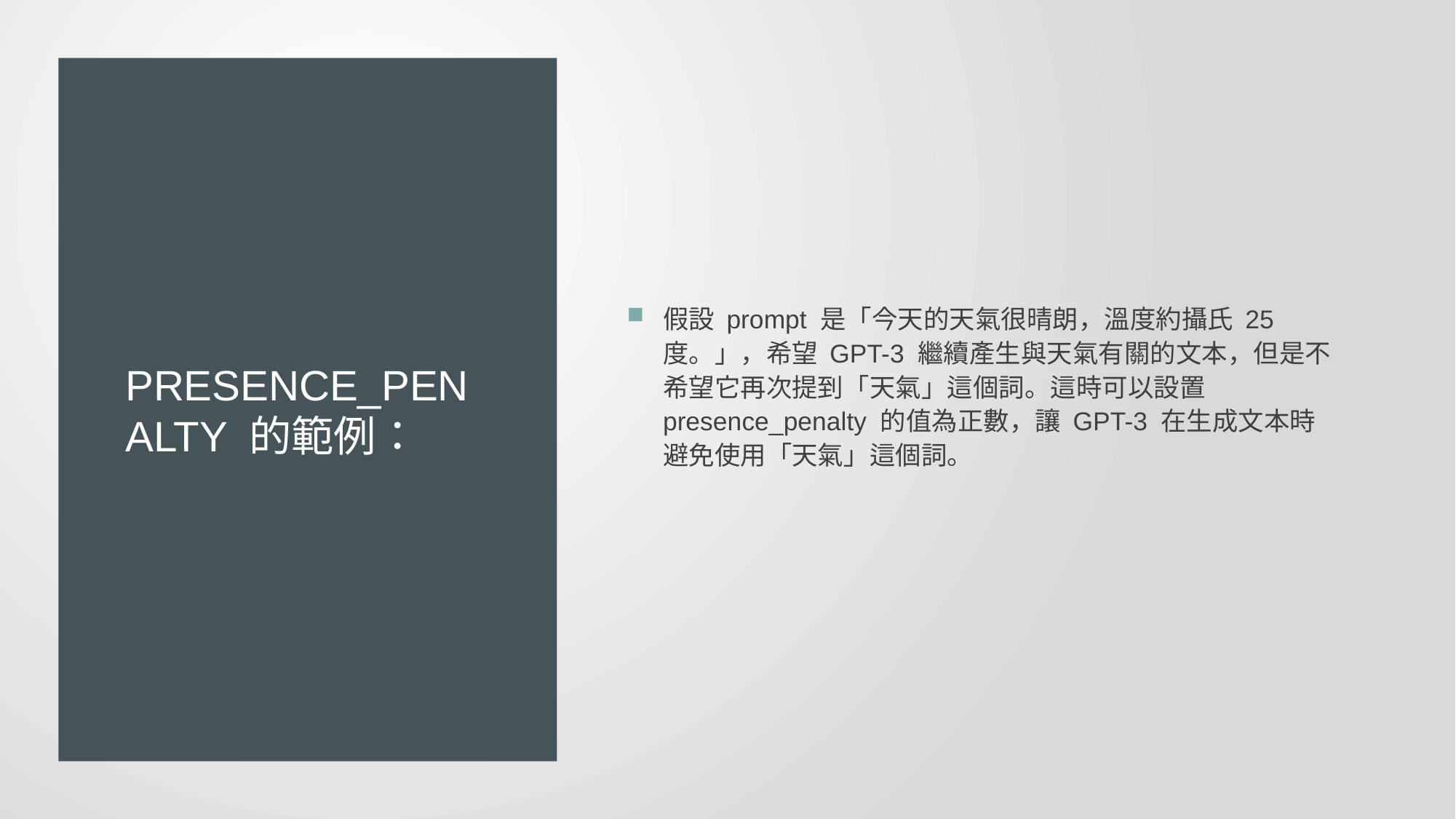

# presence_penalty 的範例：
假設 prompt 是「今天的天氣很晴朗，溫度約攝氏 25 度。」，希望 GPT-3 繼續產生與天氣有關的文本，但是不希望它再次提到「天氣」這個詞。這時可以設置 presence_penalty 的值為正數，讓 GPT-3 在生成文本時避免使用「天氣」這個詞。